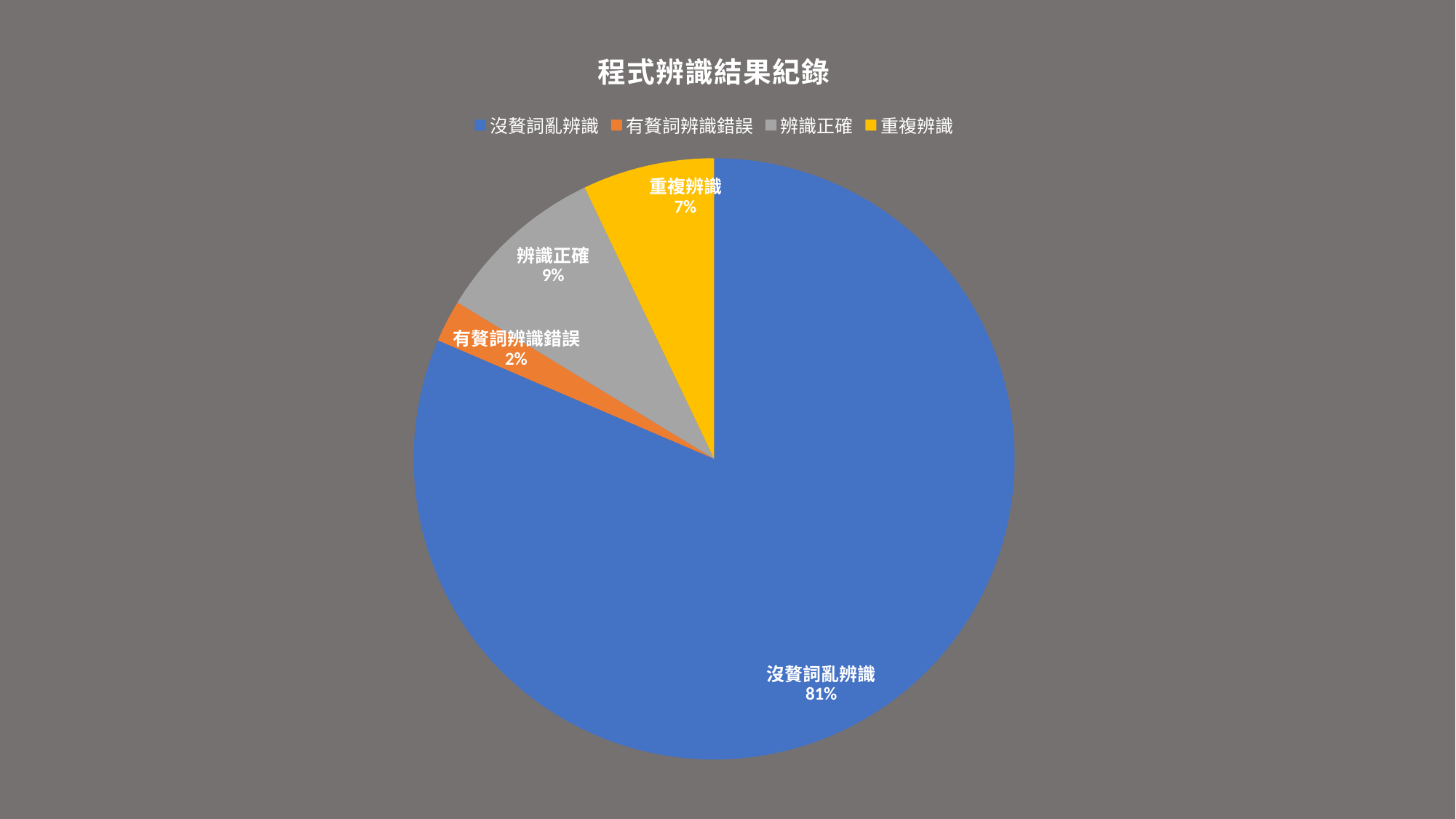

### Chart: 程式辨識結果紀錄

| Category | 銷售 |
|---|---|
| 沒贅詞亂辨識 | 540.0 |
| 有贅詞辨識錯誤 | 15.0 |
| 辨識正確 | 61.0 |
| 重複辨識 | 47.0 |